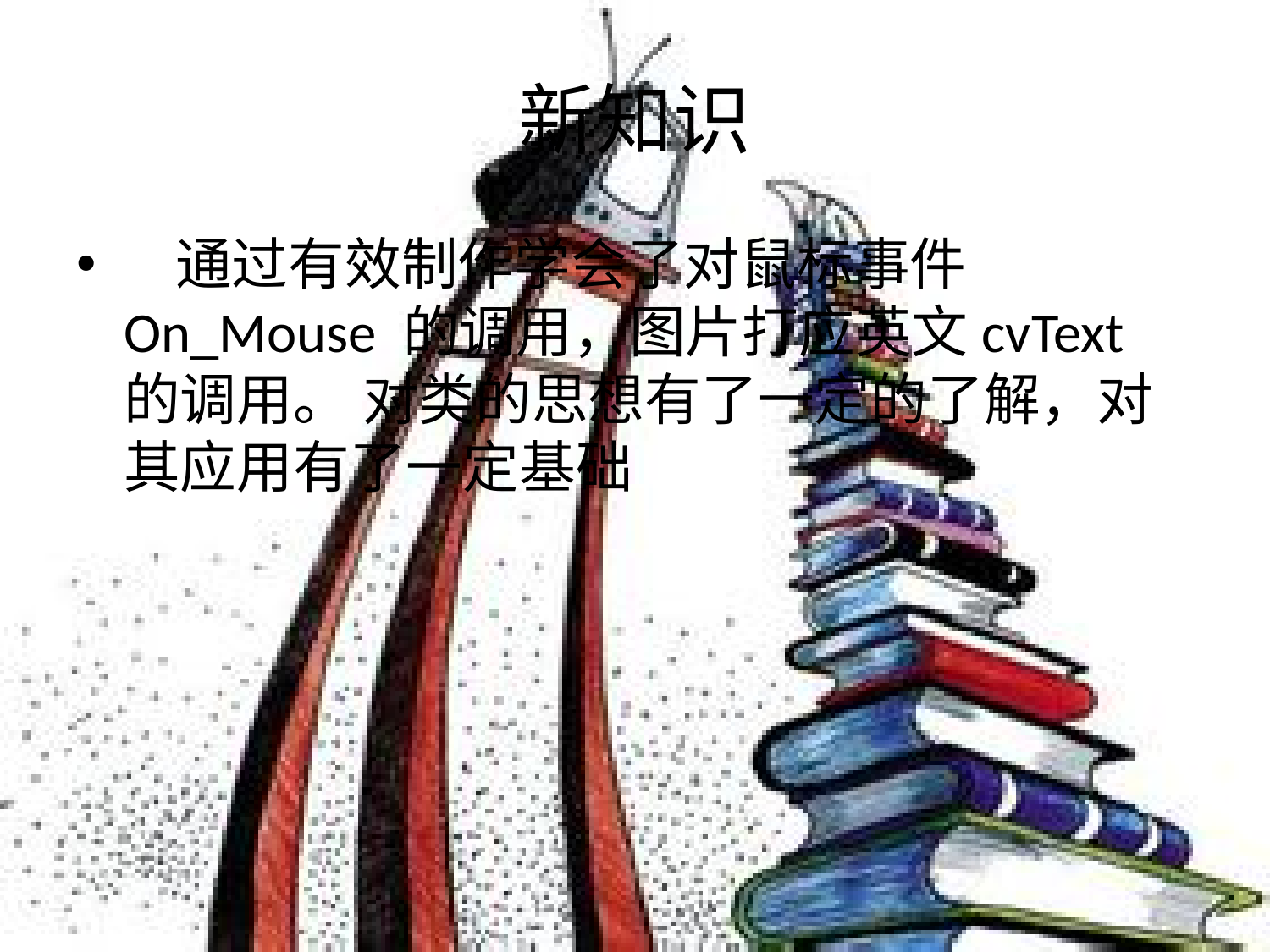

# 新知识
   通过有效制作学会了对鼠标事件On_Mouse 的调用，图片打应英文cvText的调用。 对类的思想有了一定的了解，对其应用有了一定基础